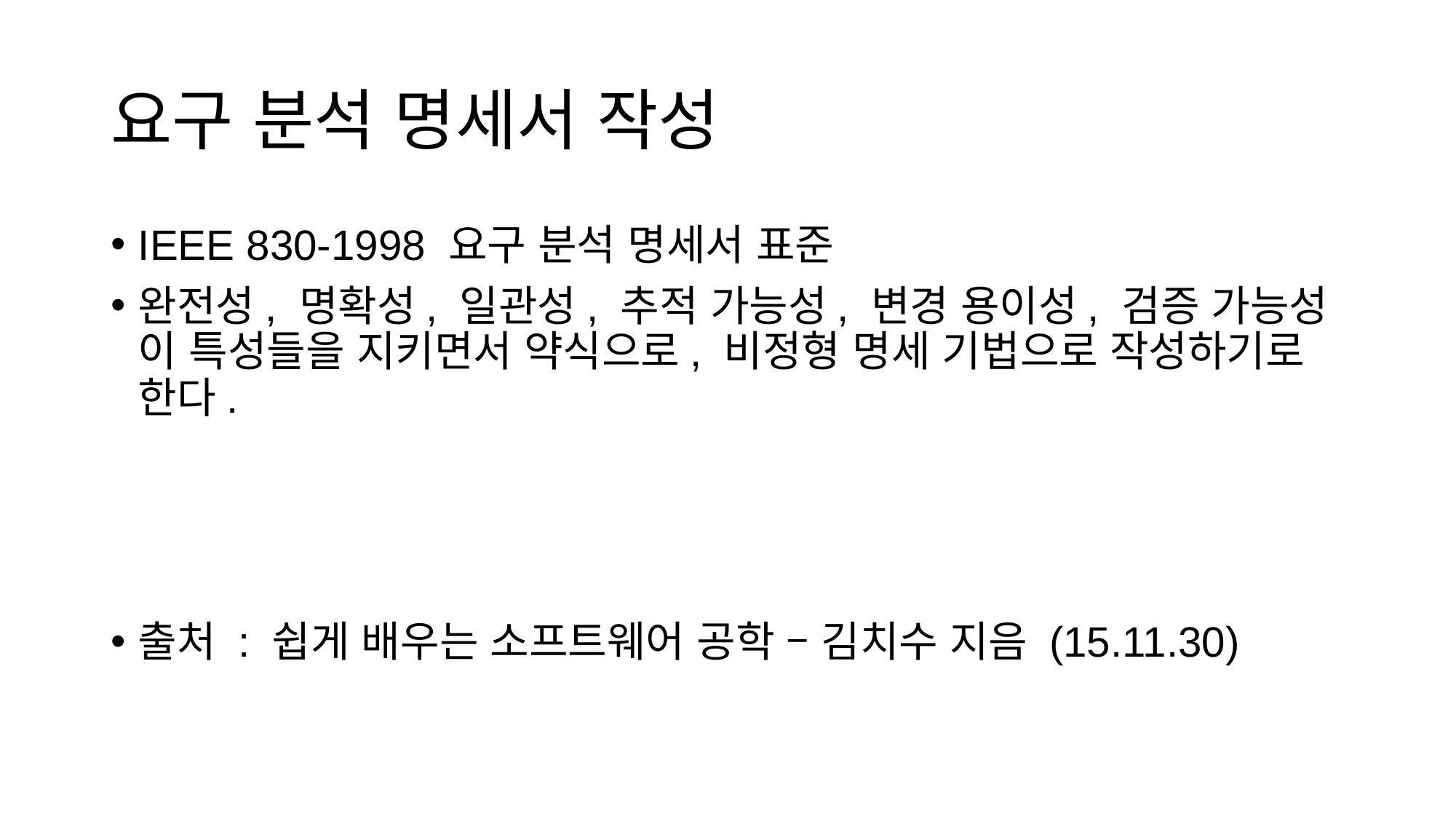

# 요구 분석 명세서 작성
IEEE 830-1998 요구 분석 명세서 표준
완전성, 명확성, 일관성, 추적 가능성, 변경 용이성, 검증 가능성 이 특성들을 지키면서 약식으로, 비정형 명세 기법으로 작성하기로 한다.

출처 : 쉽게 배우는 소프트웨어 공학 – 김치수 지음 (15.11.30)